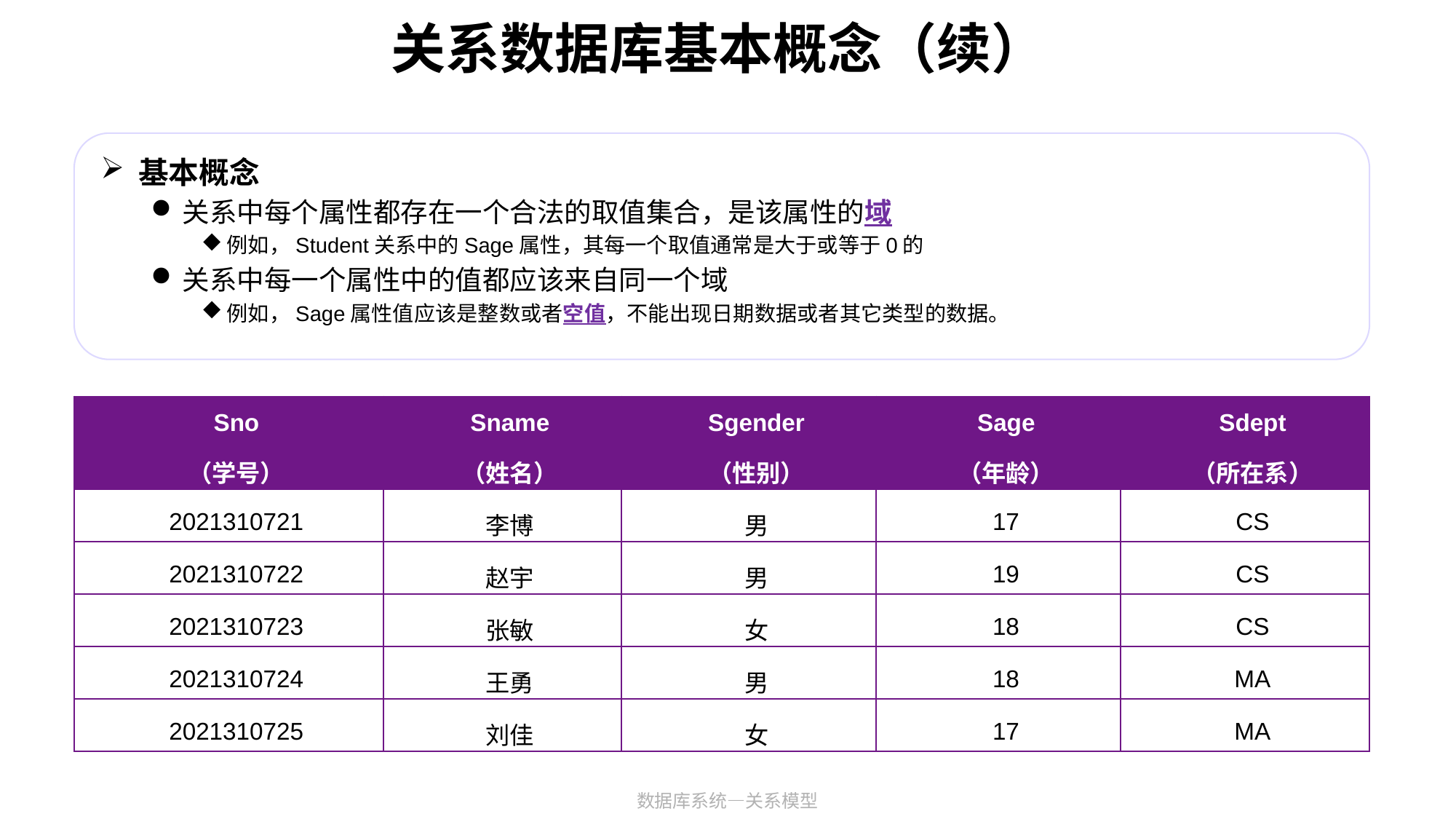

# 关系数据库基本概念（续）

基本概念
关系中每个属性都存在一个合法的取值集合，是该属性的域
例如，Student关系中的Sage属性，其每一个取值通常是大于或等于0的
关系中每一个属性中的值都应该来自同一个域
例如，Sage属性值应该是整数或者空值，不能出现日期数据或者其它类型的数据。

| Sno （学号） | Sname （姓名） | Sgender （性别） | Sage （年龄） | Sdept （所在系） |
| --- | --- | --- | --- | --- |
| 2021310721 | 李博 | 男 | 17 | CS |
| 2021310722 | 赵宇 | 男 | 19 | CS |
| 2021310723 | 张敏 | 女 | 18 | CS |
| 2021310724 | 王勇 | 男 | 18 | MA |
| 2021310725 | 刘佳 | 女 | 17 | MA |
11
数据库系统—关系模型